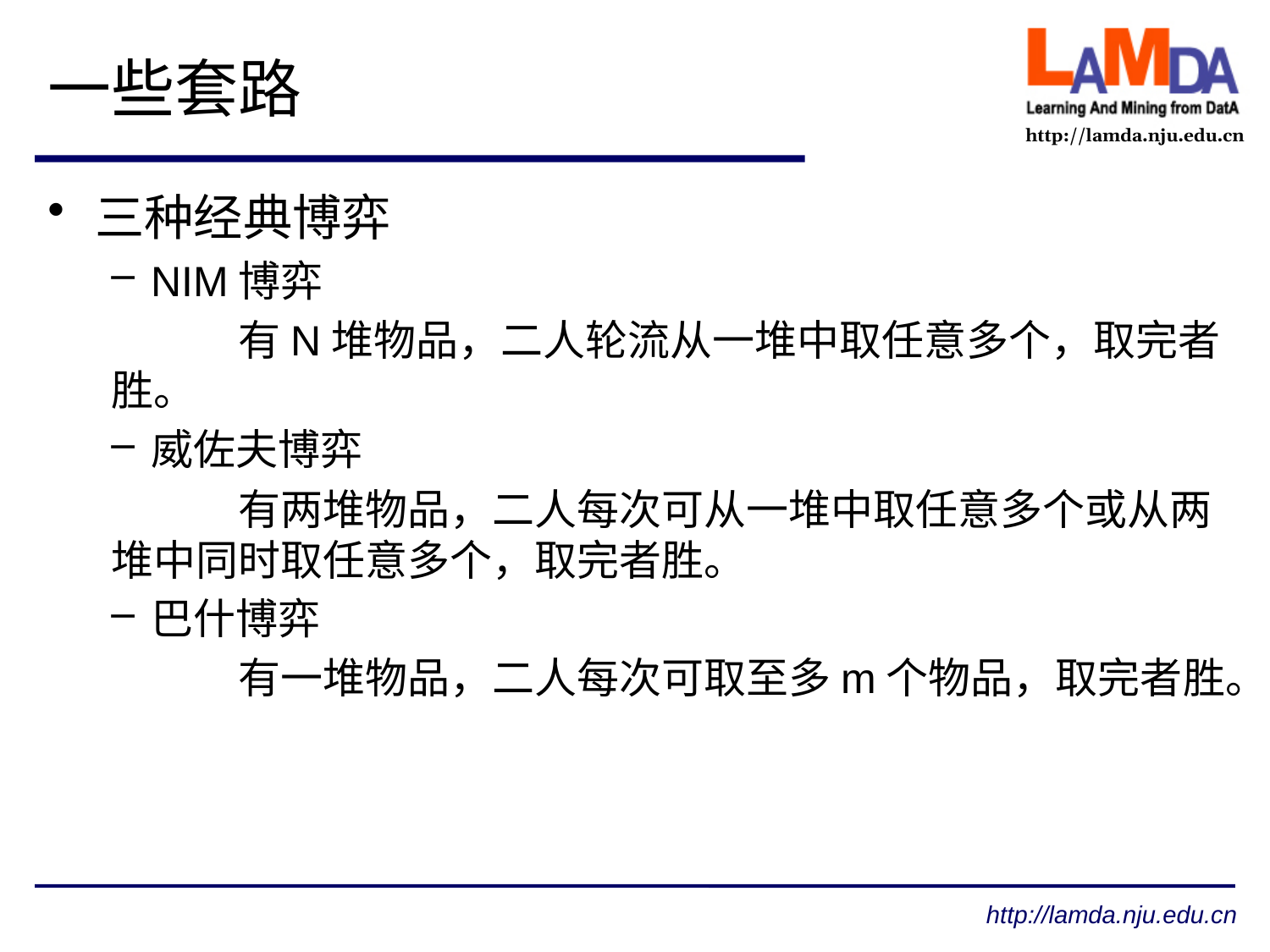

# 一些套路
三种经典博弈
NIM博弈
	有N堆物品，二人轮流从一堆中取任意多个，取完者胜。
威佐夫博弈
	有两堆物品，二人每次可从一堆中取任意多个或从两堆中同时取任意多个，取完者胜。
巴什博弈
	有一堆物品，二人每次可取至多m个物品，取完者胜。